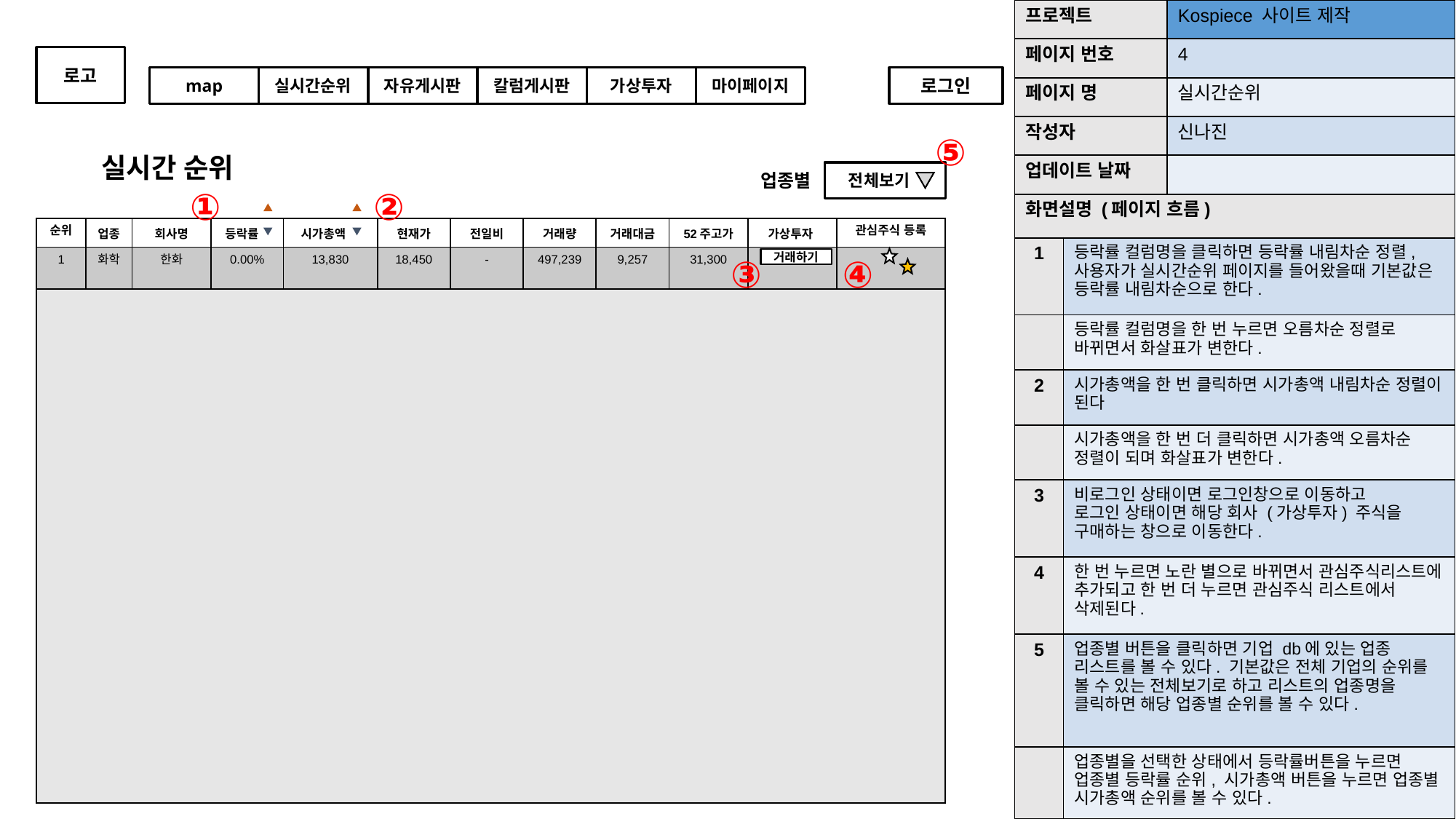

| 프로젝트 | Kospiece 사이트 제작 |
| --- | --- |
| 페이지 번호 | 4 |
| 페이지 명 | 실시간순위 |
| 작성자 | 신나진 |
| 업데이트 날짜 |  |
로고
map
실시간순위
자유게시판
칼럼게시판
가상투자
마이페이지
로그인
⑤
실시간 순위
업종별
  전체보기

①
②
| 화면설명 (페이지 흐름) |  |
| --- | --- |
| 1 | 등락률 컬럼명을 클릭하면 등락률 내림차순 정렬, 사용자가 실시간순위 페이지를 들어왔을때 기본값은 등락률 내림차순으로 한다. |
|  | 등락률 컬럼명을 한 번 누르면 오름차순 정렬로 바뀌면서 화살표가 변한다. |
| 2 | 시가총액을 한 번 클릭하면 시가총액 내림차순 정렬이 된다 |
|  | 시가총액을 한 번 더 클릭하면 시가총액 오름차순 정렬이 되며 화살표가 변한다. |
| 3 | 비로그인 상태이면 로그인창으로 이동하고 로그인 상태이면 해당 회사 (가상투자) 주식을 구매하는 창으로 이동한다. |
| 4 | 한 번 누르면 노란 별으로 바뀌면서 관심주식리스트에 추가되고 한 번 더 누르면 관심주식 리스트에서 삭제된다. |
| 5 | 업종별 버튼을 클릭하면 기업 db에 있는 업종 리스트를 볼 수 있다. 기본값은 전체 기업의 순위를 볼 수 있는 전체보기로 하고 리스트의 업종명을 클릭하면 해당 업종별 순위를 볼 수 있다. |
|  | 업종별을 선택한 상태에서 등락률버튼을 누르면 업종별 등락률 순위, 시가총액 버튼을 누르면 업종별 시가총액 순위를 볼 수 있다. |

| 순위 | 업종 | 회사명 | 등락률 | 시가총액 | 현재가 | 전일비 | 거래량 | 거래대금 | 52주고가 | 가상투자 | 관심주식 등록 |
| --- | --- | --- | --- | --- | --- | --- | --- | --- | --- | --- | --- |
| 1 | 화학 | 한화 | 0.00% | 13,830 | 18,450 | - | 497,239 | 9,257 | 31,300 |  |  |
|  |  |  |  |  |  |  |  |  |  |  |  |

④
③

거래하기